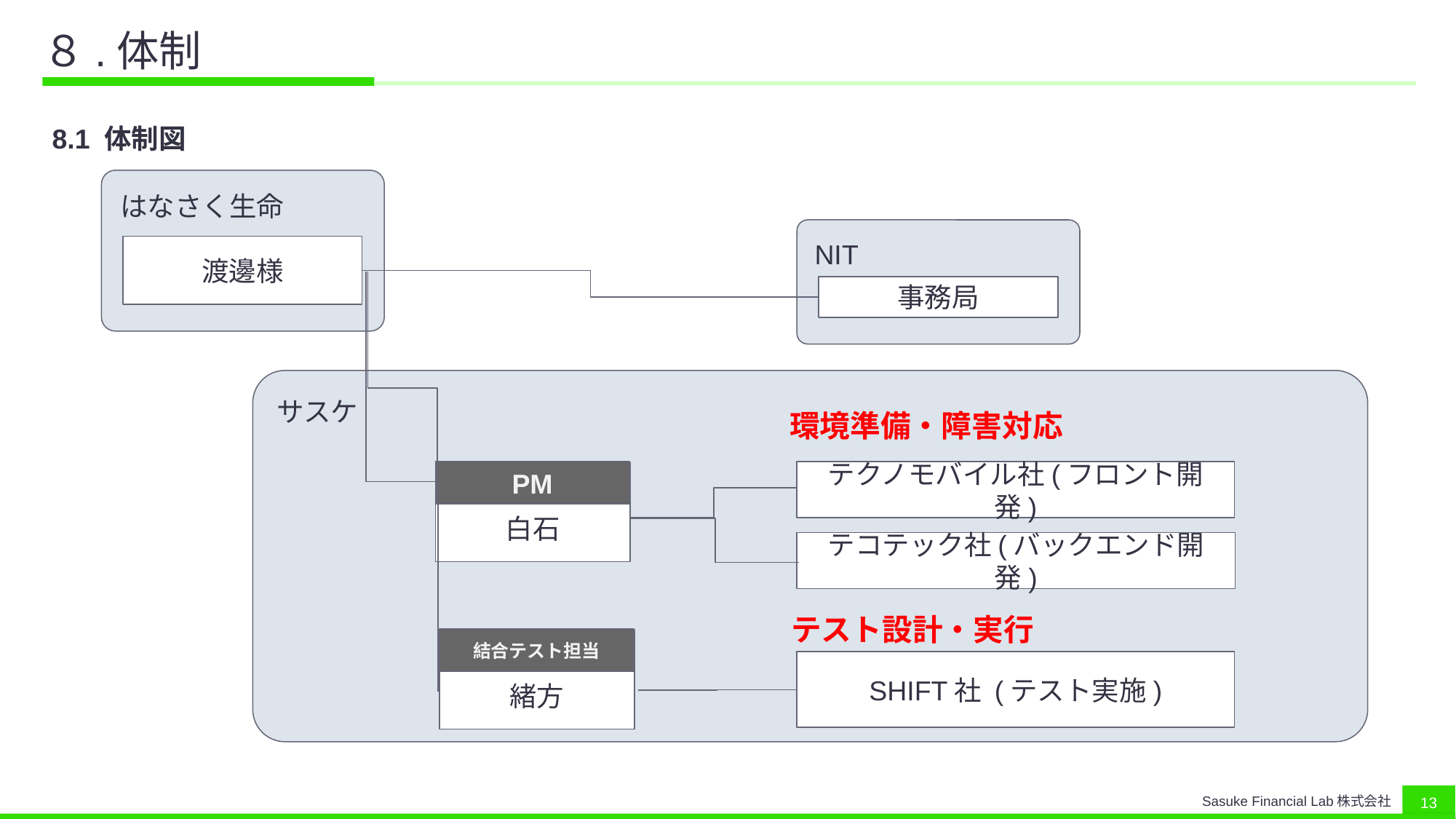

# ８.体制
8.1 体制図

はなさく生命
NIT
渡邊様
事務局
サスケ
環境準備・障害対応
PM
テクノモバイル社(フロント開発)

白石
テコテック社(バックエンド開発)
テスト設計・実行
結合テスト担当

緒方
SHIFT社 (テスト実施)
13
Sasuke Financial Lab株式会社